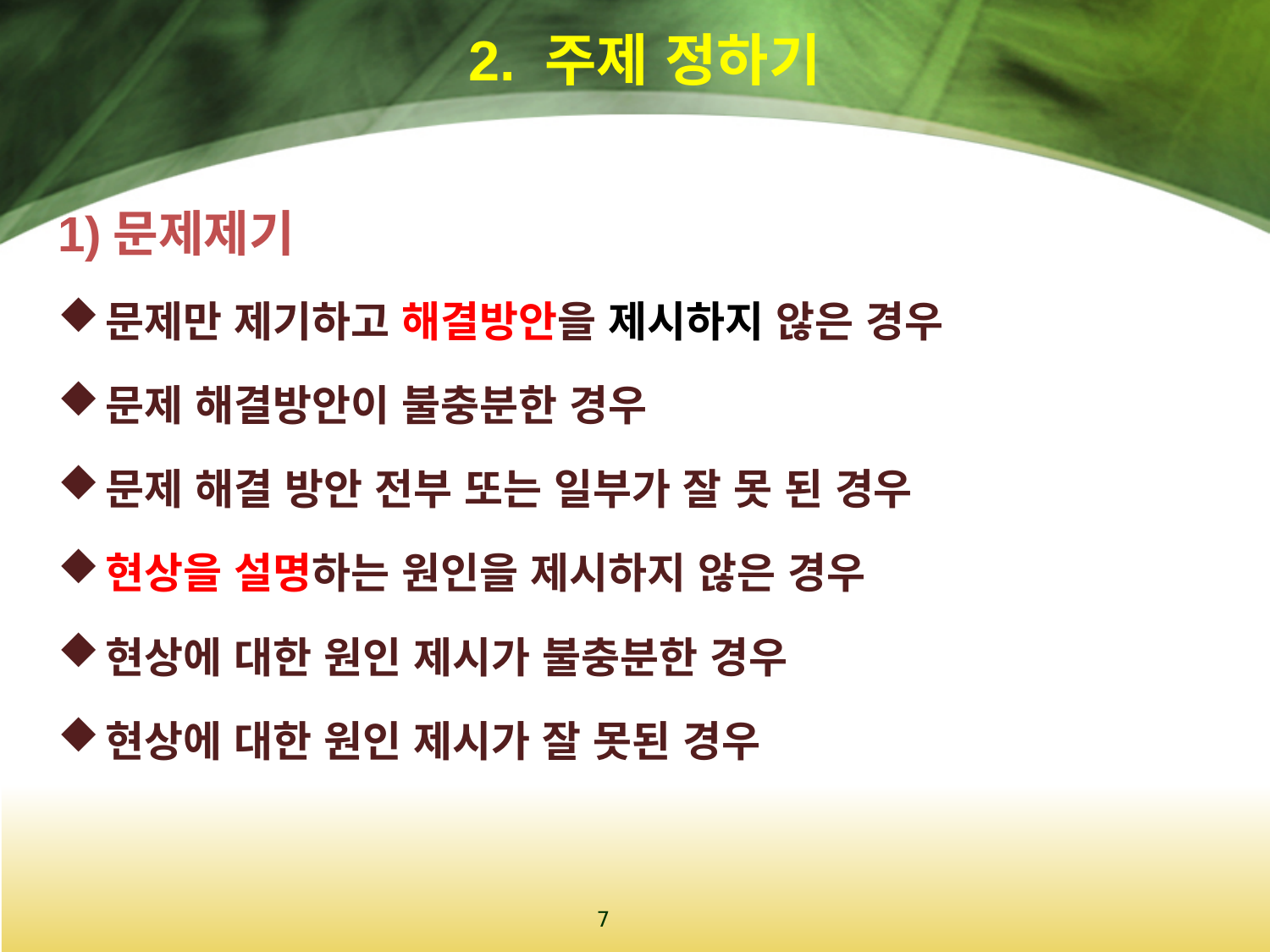

# 2. 주제 정하기
1)문제제기

문제만 제기하고 해결방안을 제시하지 않은 경우

문제 해결방안이 불충분한 경우

문제 해결 방안 전부 또는 일부가 잘 못 된 경우

현상을 설명하는 원인을 제시하지 않은 경우

현상에 대한 원인 제시가 불충분한 경우

현상에 대한 원인 제시가 잘 못된 경우

7